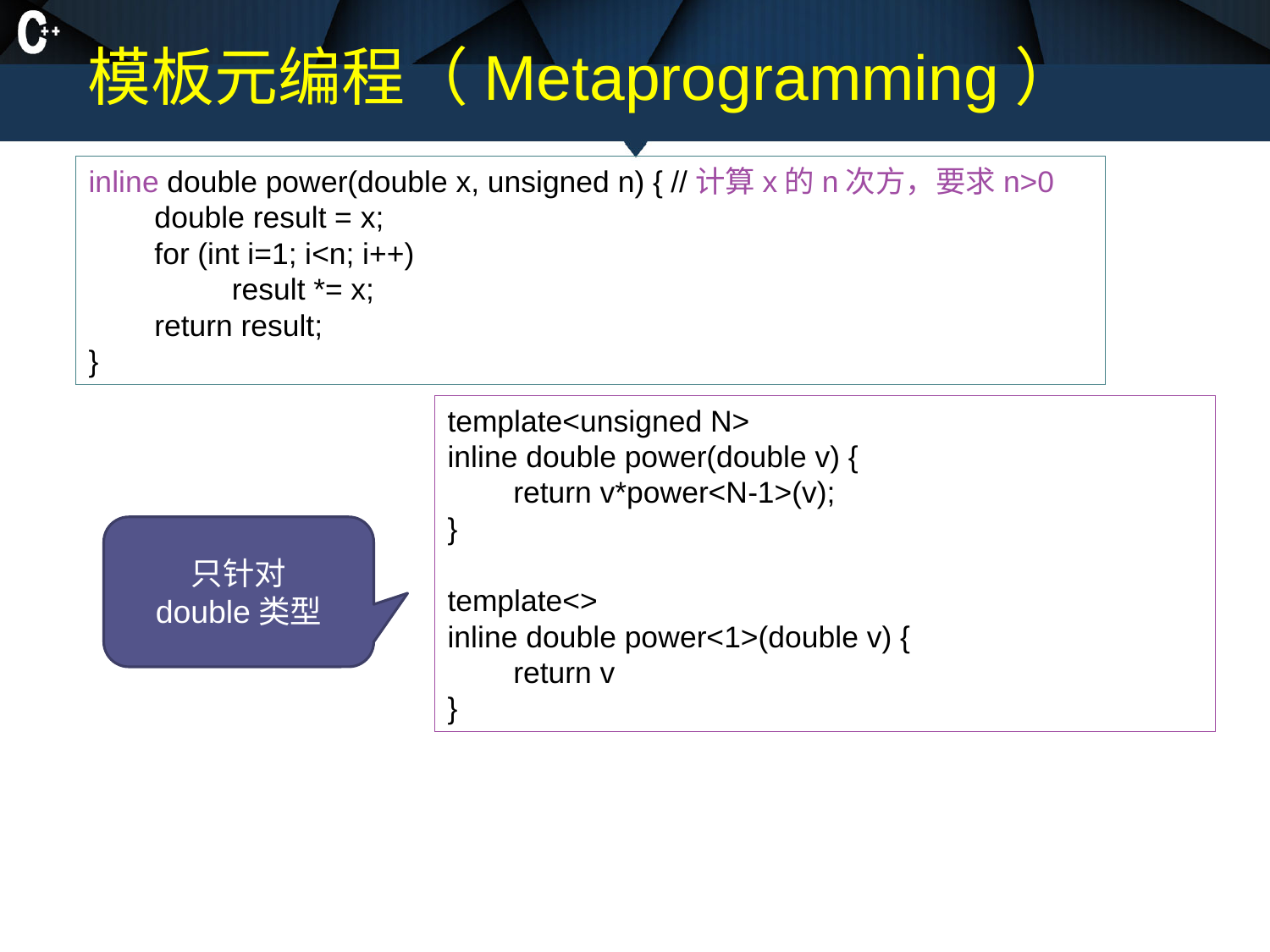

# 模板元编程（Metaprogramming）
inline double power(double x, unsigned n) { //计算x的n次方，要求n>0
        double result = x;
        for (int i=1; i<n; i++)
	  result *= x;
        return result;
}
template<unsigned N>
inline double power(double v) {
        return v*power<N-1>(v);
}

template<>
inline double power<1>(double v) {
        return v
}
只针对
double类型